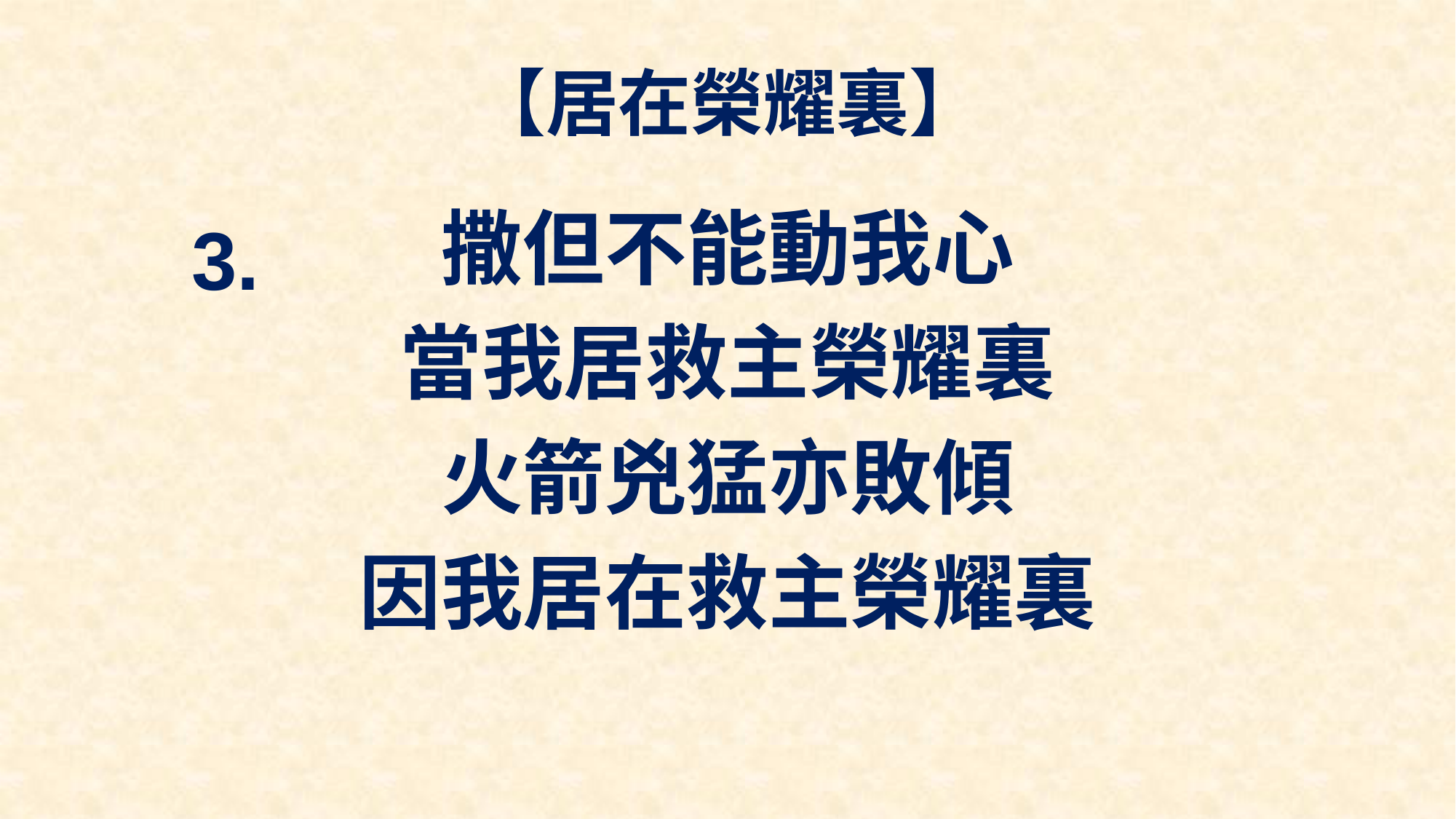

# 【居在榮耀裏】
撒但不能動我心
當我居救主榮耀裏
火箭兇猛亦敗傾
因我居在救主榮耀裏
3.